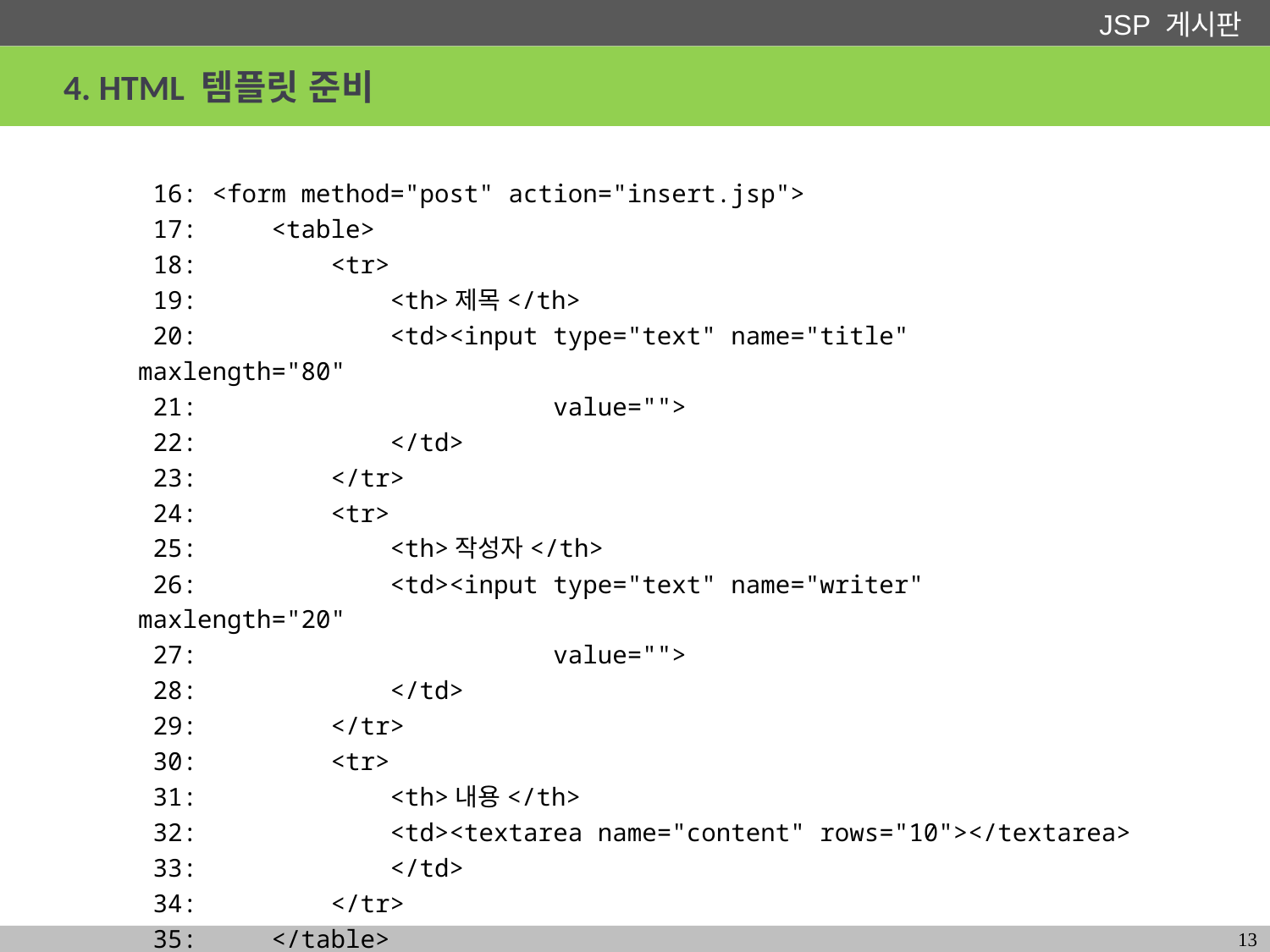

# 4. HTML 템플릿 준비
 16: <form method="post" action="insert.jsp">
 17:     <table>
 18:         <tr>
 19:             <th>제목</th>
 20:             <td><input type="text" name="title"  maxlength="80"
 21:                        value="">
 22:             </td>
 23:         </tr>
 24:         <tr>
 25:             <th>작성자</th>
 26:             <td><input type="text" name="writer" maxlength="20"
 27:                        value="">
 28:             </td>
 29:         </tr>
 30:         <tr>
 31:             <th>내용</th>
 32:             <td><textarea name="content" rows="10"></textarea>
 33:             </td>
 34:         </tr>
 35:     </table>
 36:
13